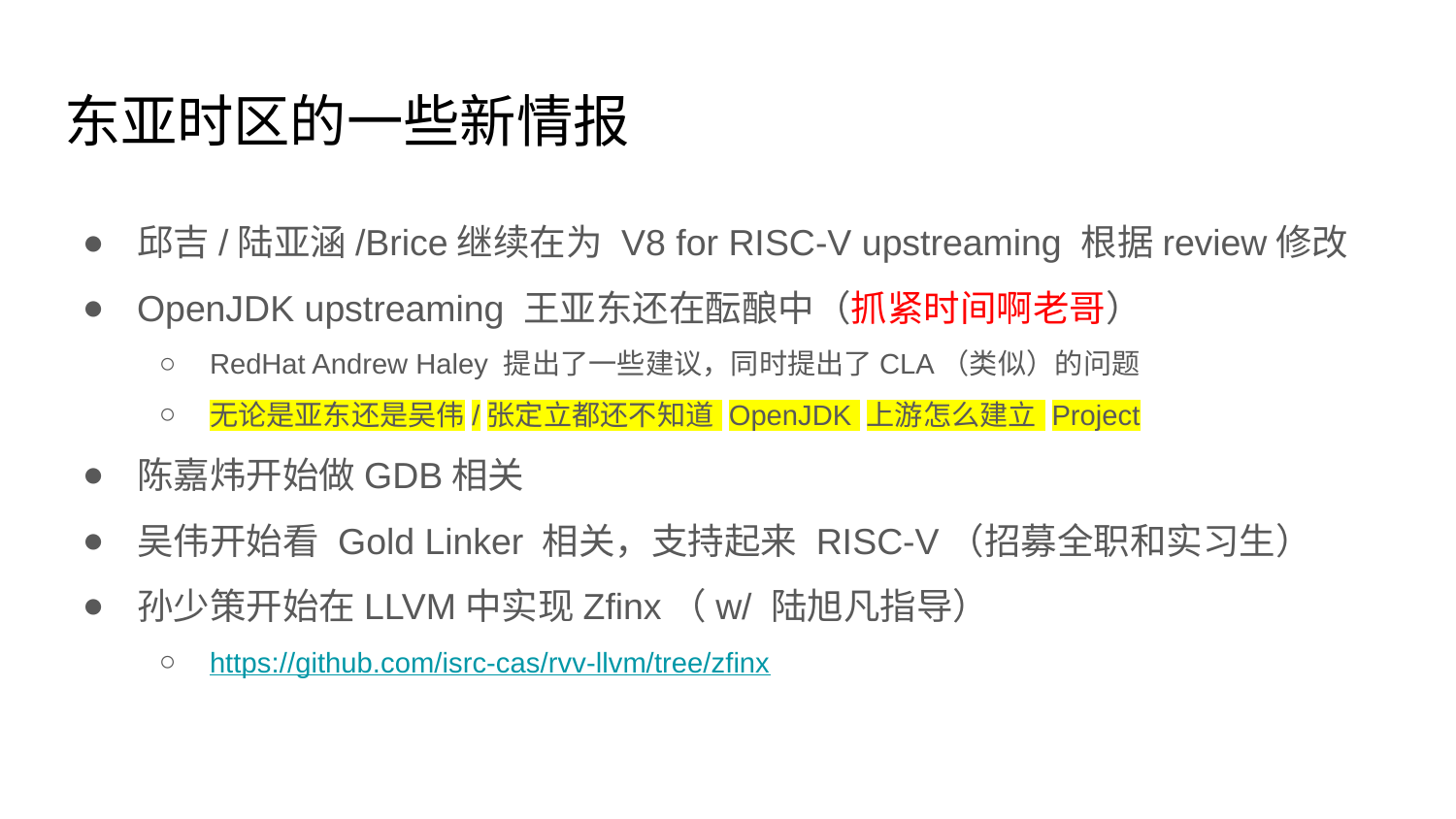

# 东亚时区的一些新情报
邱吉/陆亚涵/Brice继续在为 V8 for RISC-V upstreaming 根据review修改
OpenJDK upstreaming 王亚东还在酝酿中（抓紧时间啊老哥）
RedHat Andrew Haley 提出了一些建议，同时提出了CLA（类似）的问题
无论是亚东还是吴伟/张定立都还不知道 OpenJDK 上游怎么建立 Project
陈嘉炜开始做GDB相关
吴伟开始看 Gold Linker 相关，支持起来 RISC-V（招募全职和实习生）
孙少策开始在LLVM中实现Zfinx（w/ 陆旭凡指导）
https://github.com/isrc-cas/rvv-llvm/tree/zfinx